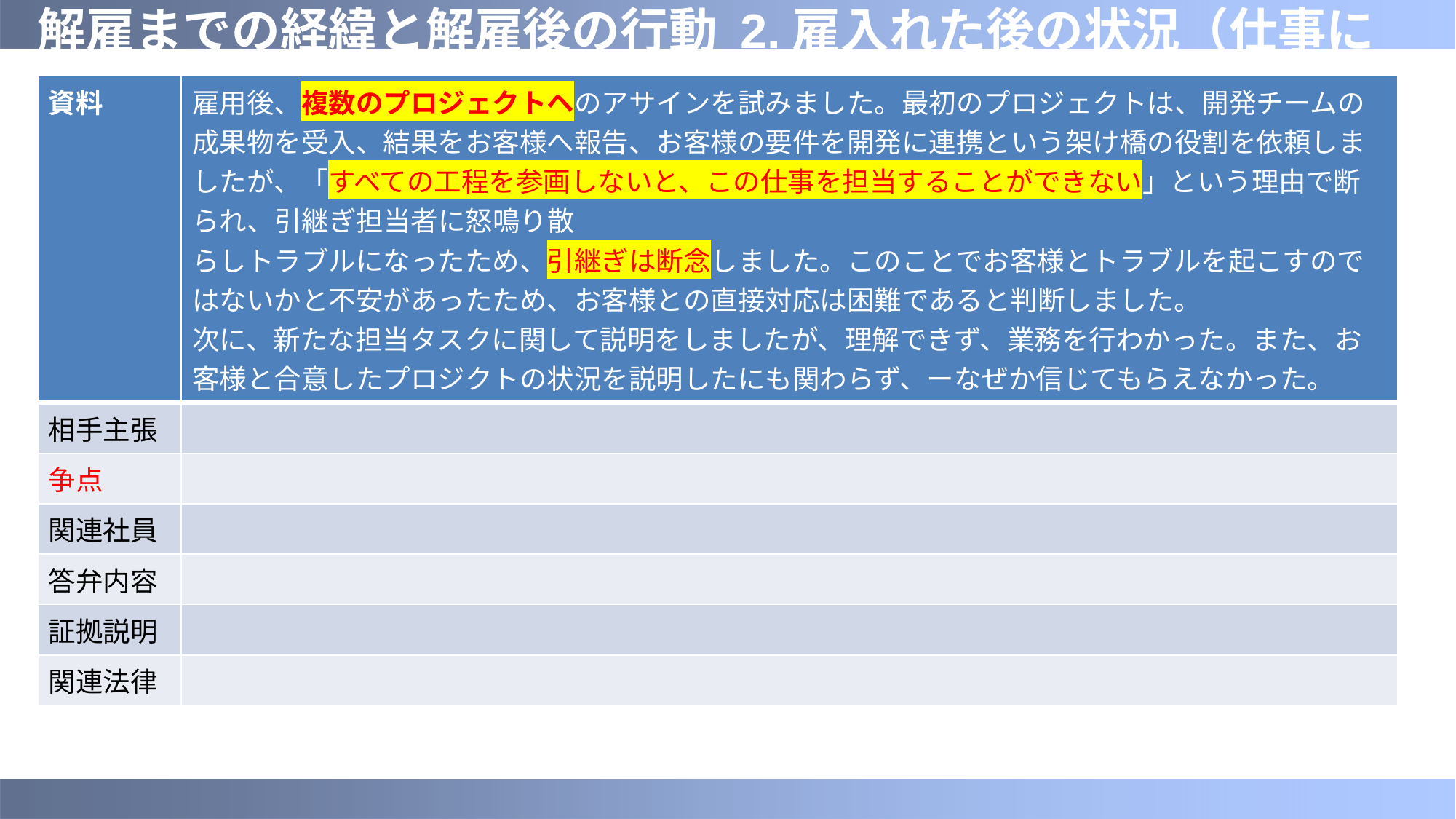

# 解雇までの経緯と解雇後の行動 2.雇入れた後の状況（仕事に関して）
| 資料 | 雇用後、複数のプロジェクトヘのアサインを試みました。最初のプロジェクトは、開発チームの成果物を受入、結果をお客様へ報告、お客様の要件を開発に連携という架け橋の役割を依頼しましたが、「すべての工程を参画しないと、この仕事を担当することができない」という理由で断られ、引継ぎ担当者に怒鳴り散 らしトラブルになったため、引継ぎは断念しました。このことでお客様とトラブルを起こすのではないかと不安があったため、お客様との直接対応は困難であると判断しました。 次に、新たな担当タスクに関して説明をしましたが、理解できず、業務を行わかった。また、お客様と合意したプロジクトの状況を説明したにも関わらず、ーなぜか信じてもらえなかった。 |
| --- | --- |
| 相手主張 |  |
| 争点 |  |
| 関連社員 |  |
| 答弁内容 |  |
| 証拠説明 |  |
| 関連法律 |  |